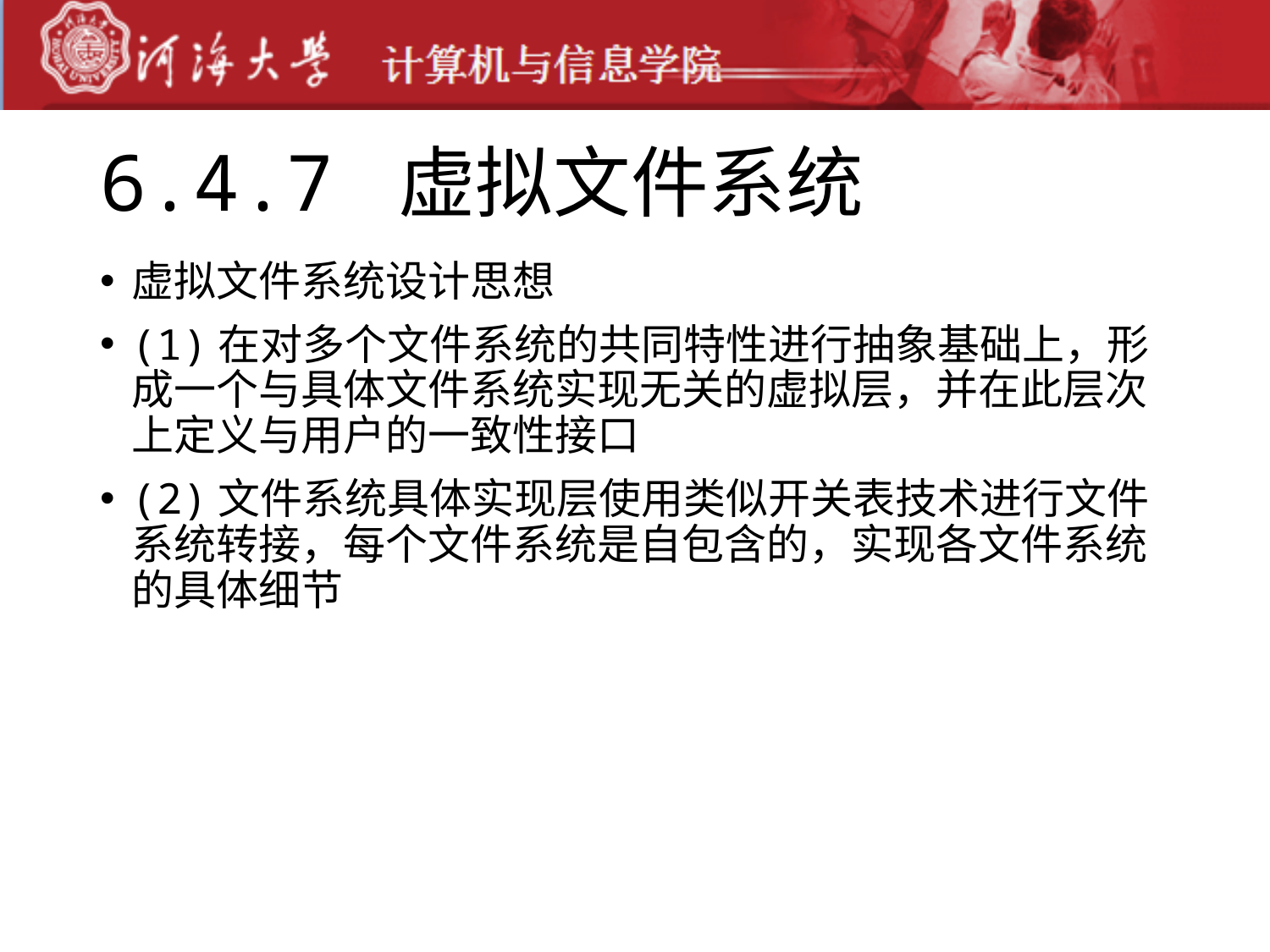

# 6.4.7 虚拟文件系统
虚拟文件系统设计思想
(1)在对多个文件系统的共同特性进行抽象基础上，形成一个与具体文件系统实现无关的虚拟层，并在此层次上定义与用户的一致性接口
(2)文件系统具体实现层使用类似开关表技术进行文件系统转接，每个文件系统是自包含的，实现各文件系统的具体细节